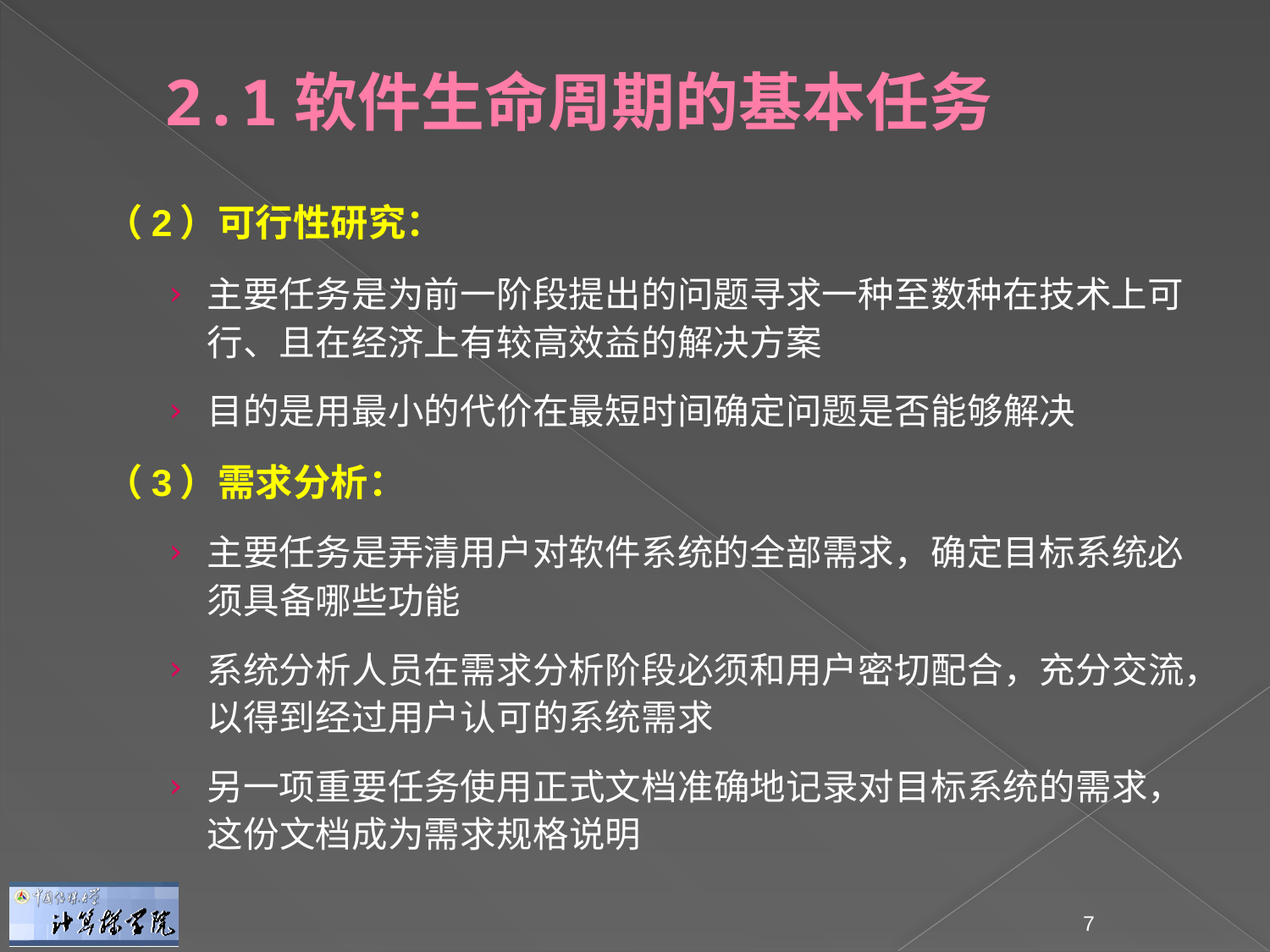

# 2.1软件生命周期的基本任务
（2）可行性研究：
主要任务是为前一阶段提出的问题寻求一种至数种在技术上可行、且在经济上有较高效益的解决方案
目的是用最小的代价在最短时间确定问题是否能够解决
（3）需求分析：
主要任务是弄清用户对软件系统的全部需求，确定目标系统必须具备哪些功能
系统分析人员在需求分析阶段必须和用户密切配合，充分交流，以得到经过用户认可的系统需求
另一项重要任务使用正式文档准确地记录对目标系统的需求，这份文档成为需求规格说明
7